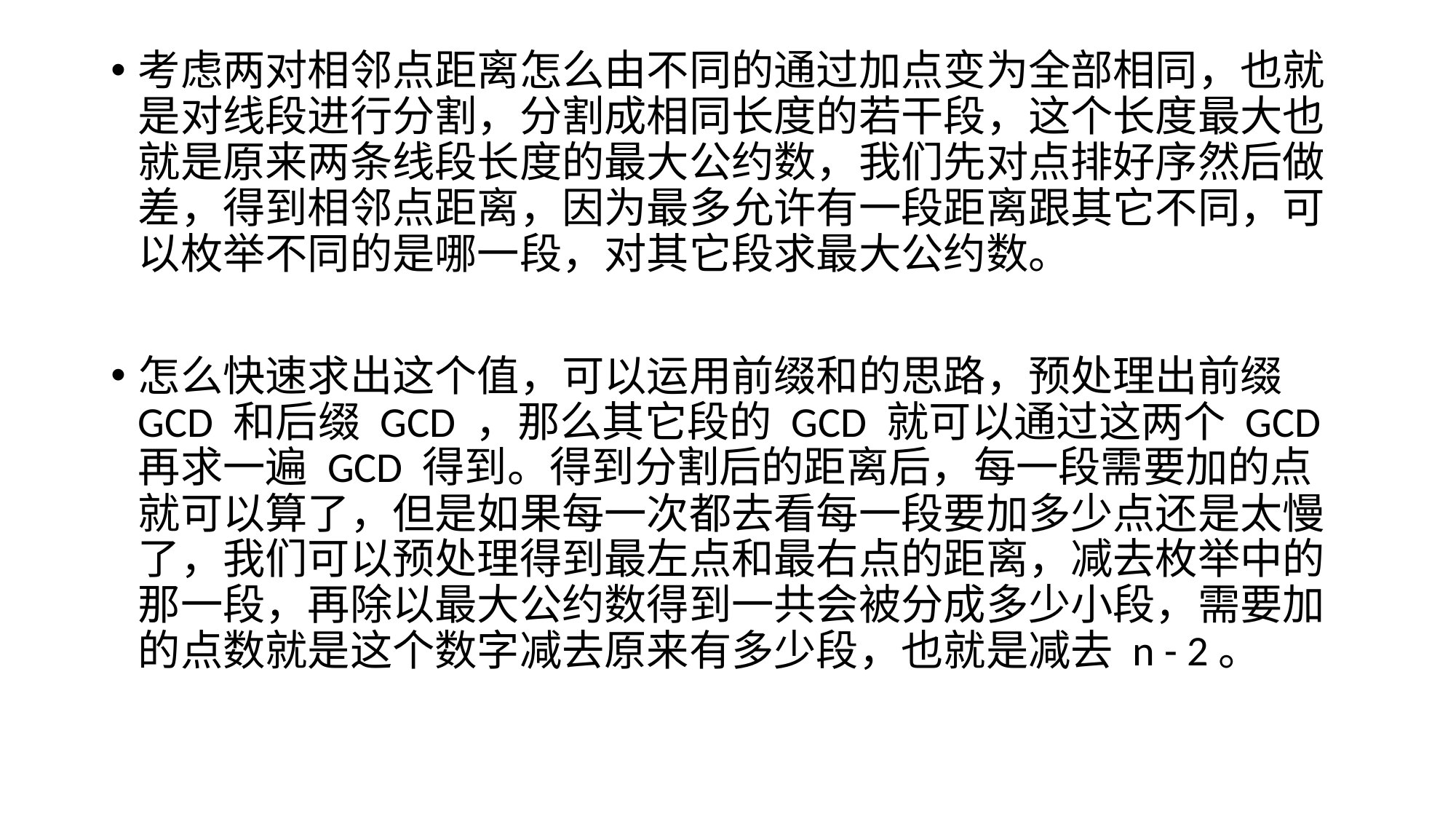

# 考虑两对相邻点距离怎么由不同的通过加点变为全部相同，也就是对线段进行分割，分割成相同长度的若干段，这个长度最大也就是原来两条线段长度的最大公约数，我们先对点排好序然后做差，得到相邻点距离，因为最多允许有一段距离跟其它不同，可以枚举不同的是哪一段，对其它段求最大公约数。

怎么快速求出这个值，可以运用前缀和的思路，预处理出前缀 GCD 和后缀 GCD ，那么其它段的 GCD 就可以通过这两个 GCD 再求一遍 GCD 得到。得到分割后的距离后，每一段需要加的点就可以算了，但是如果每一次都去看每一段要加多少点还是太慢了，我们可以预处理得到最左点和最右点的距离，减去枚举中的那一段，再除以最大公约数得到一共会被分成多少小段，需要加的点数就是这个数字减去原来有多少段，也就是减去 n - 2。